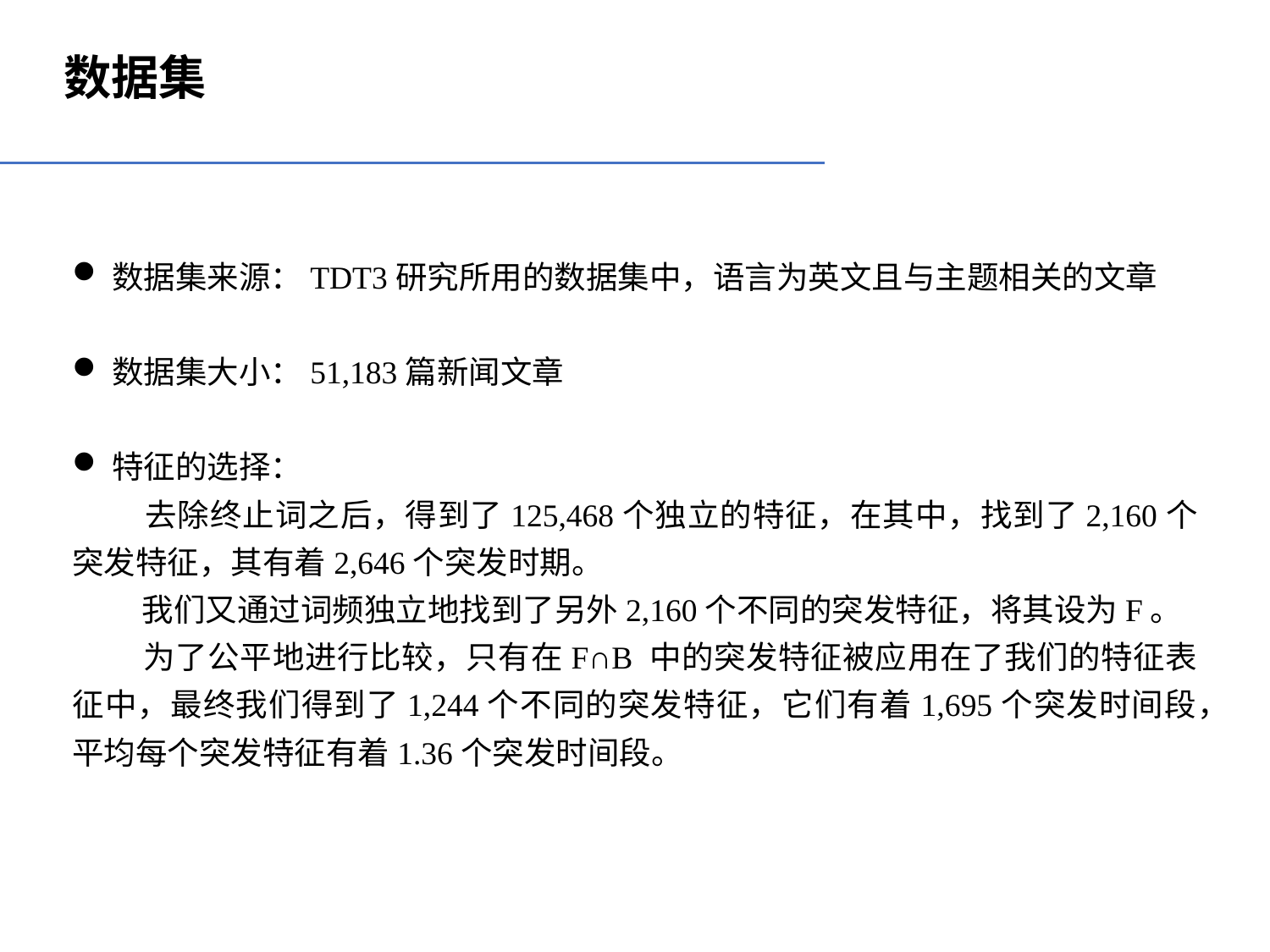

数据集
数据集来源：TDT3研究所用的数据集中，语言为英文且与主题相关的文章

数据集大小：51,183篇新闻文章

特征的选择：
        去除终止词之后，得到了125,468个独立的特征，在其中，找到了2,160个突发特征，其有着2,646个突发时期。
  我们又通过词频独立地找到了另外2,160个不同的突发特征，将其设为F。
  为了公平地进行比较，只有在F∩B 中的突发特征被应用在了我们的特征表征中，最终我们得到了1,244个不同的突发特征，它们有着1,695个突发时间段，平均每个突发特征有着1.36个突发时间段。